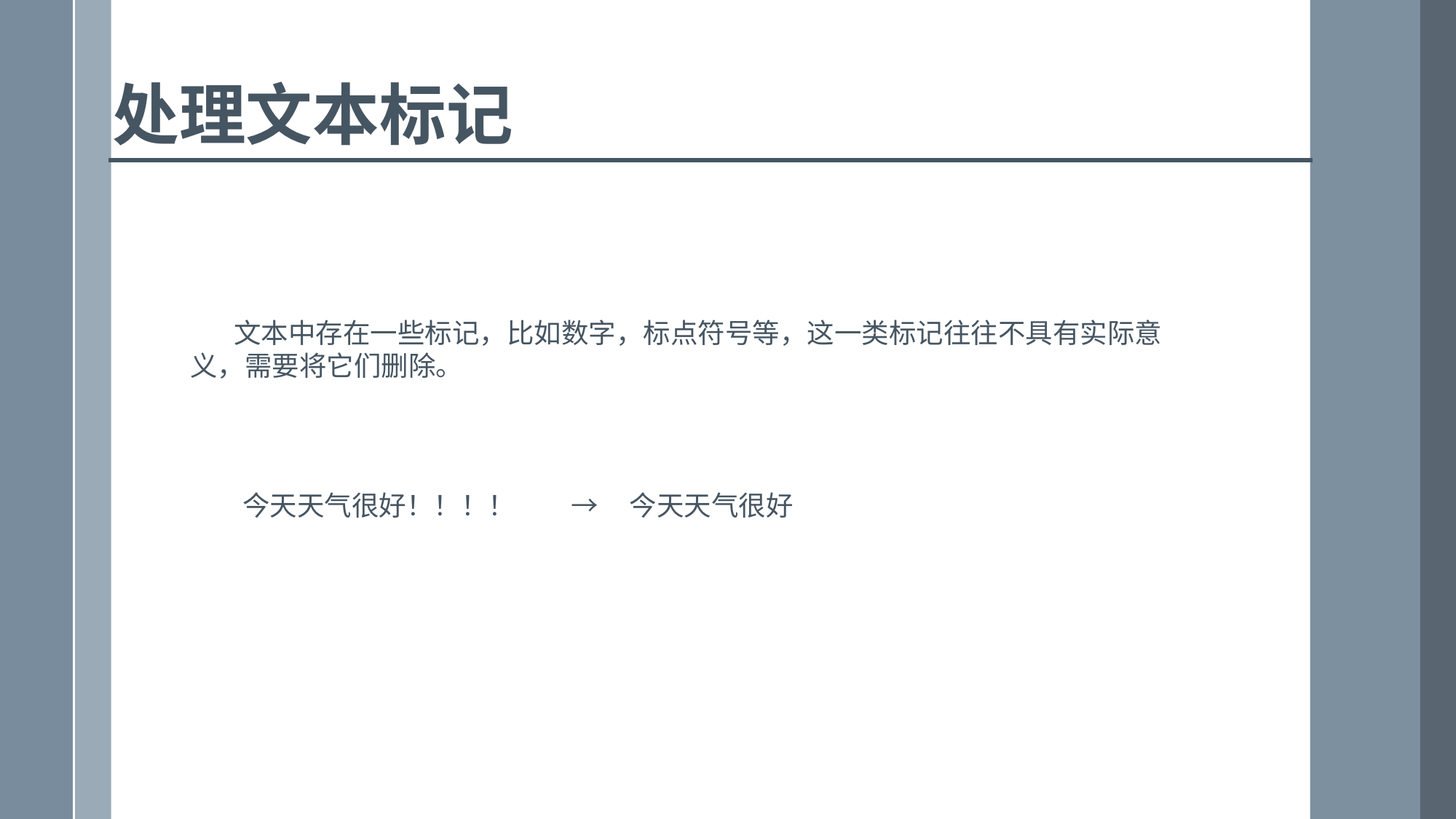

处理文本标记

      文本中存在一些标记，比如数字，标点符号等，这一类标记往往不具有实际意义，需要将它们删除。
     今天天气很好！！！！         →     今天天气很好